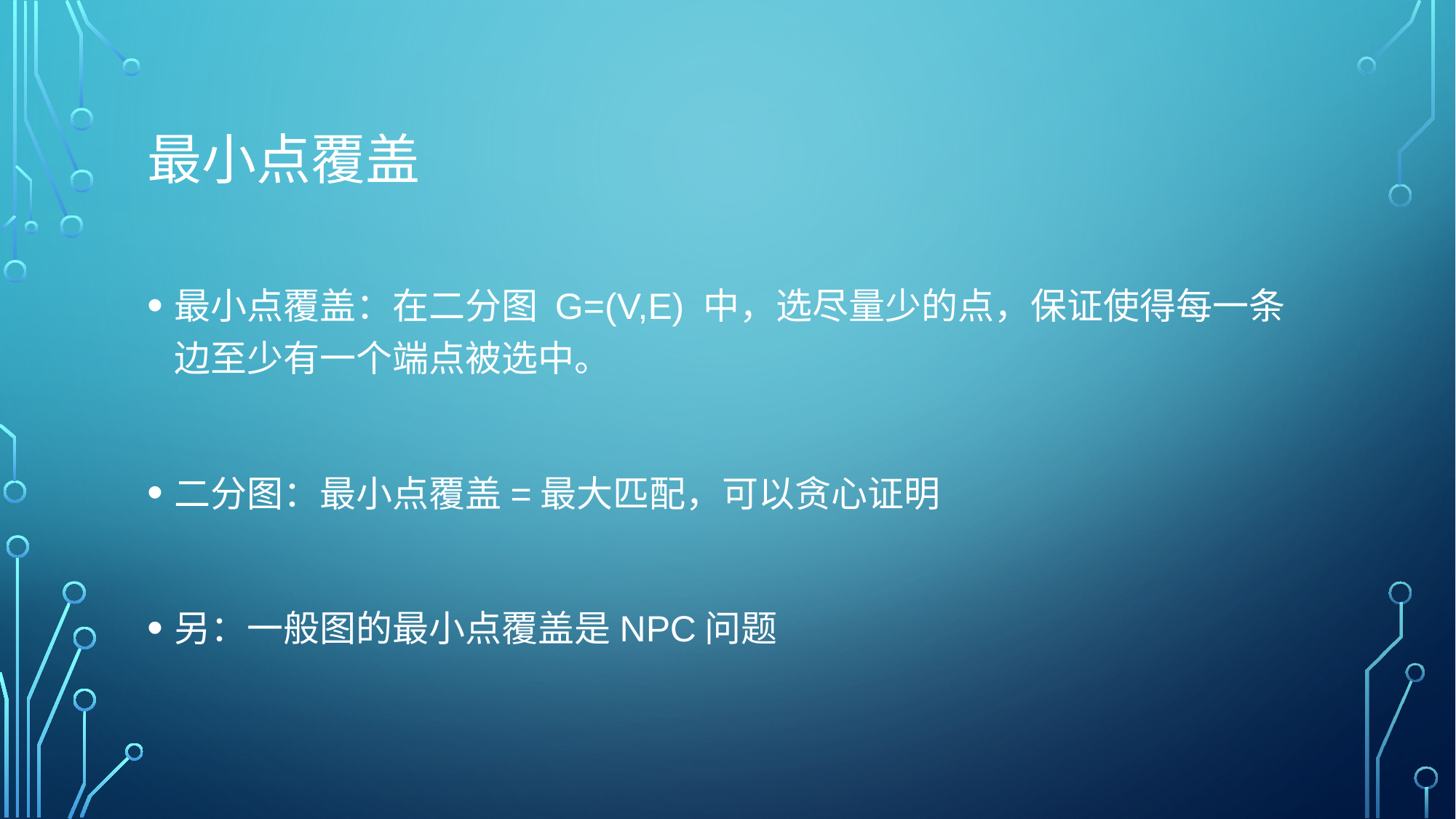

# 最小点覆盖
最小点覆盖：在二分图 G=(V,E) 中，选尽量少的点，保证使得每一条边至少有一个端点被选中。

二分图：最小点覆盖=最大匹配，可以贪心证明

另：一般图的最小点覆盖是NPC问题